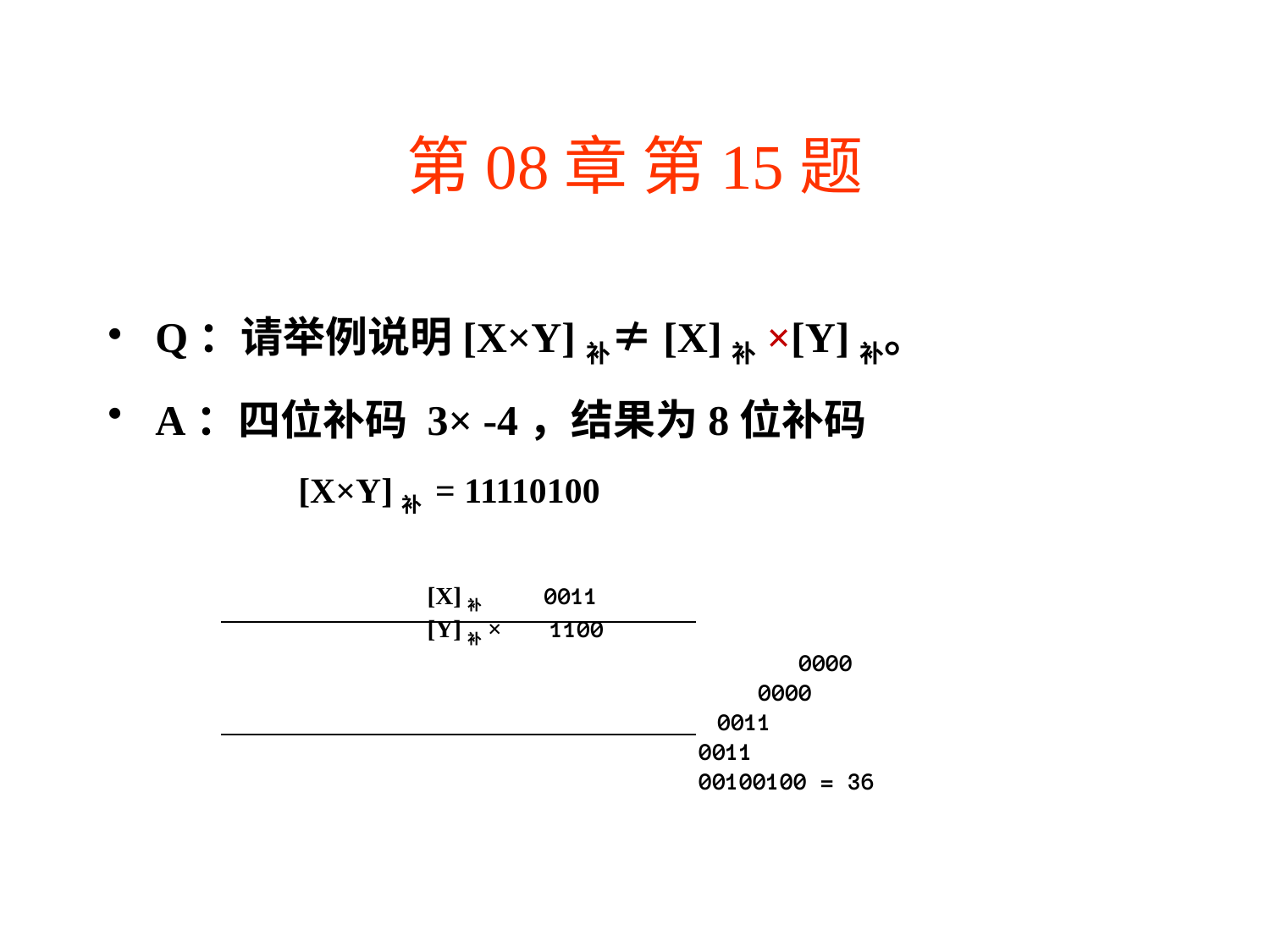

# 第08章 第15题
Q：请举例说明[X×Y]补≠[X]补×[Y]补。
A：四位补码 3× -4，结果为8位补码
	[X×Y]补 = 11110100

	                     [X]补                  0011
	                     [Y]补×        1100
	                                     0000
	                                  0000
	                               0011
                                       0011
                                       00100100 = 36